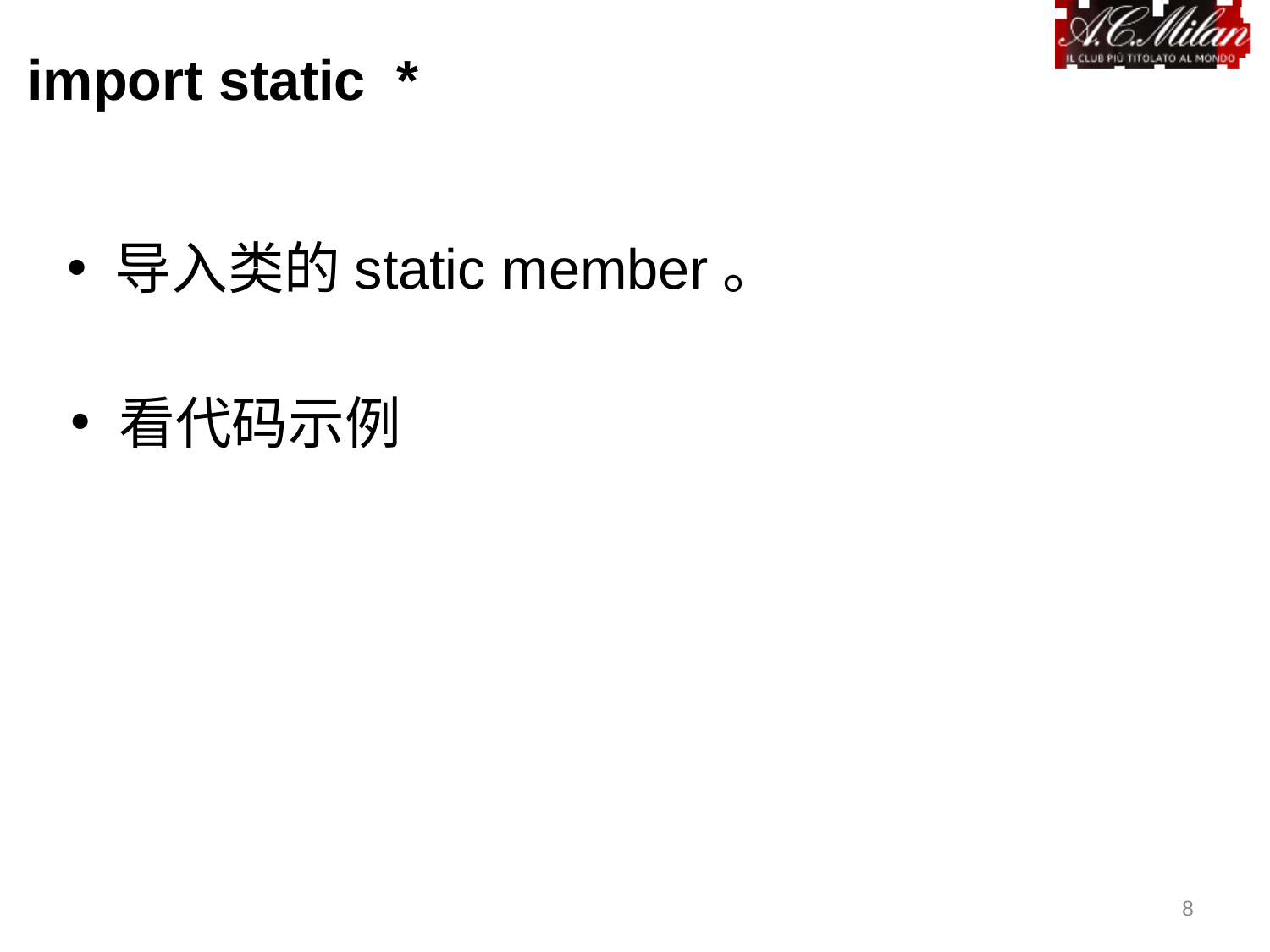

import static  *
导入类的static member。
看代码示例
8